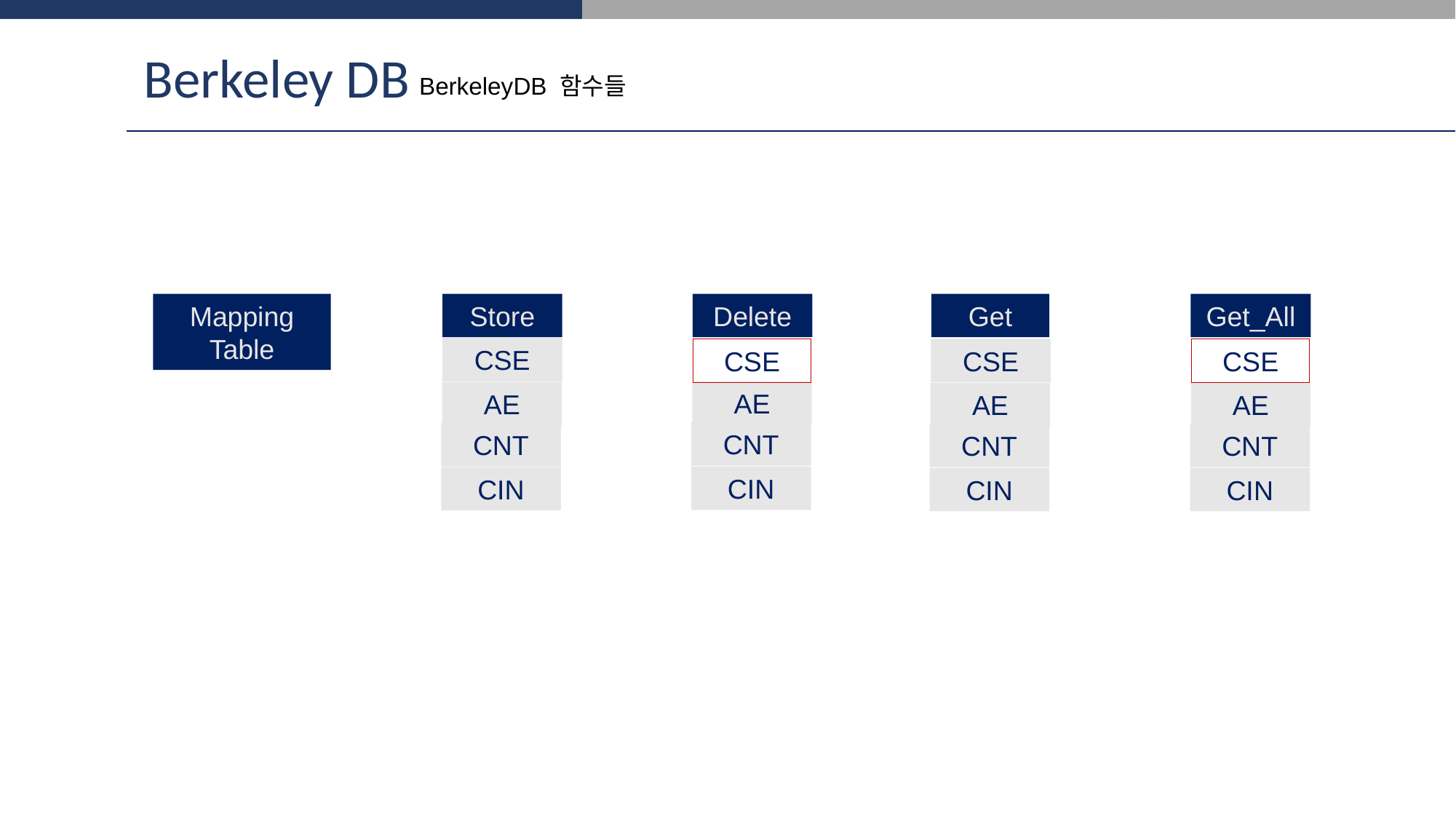

Berkeley DB
BerkeleyDB 함수들
Mapping Table
Store
Delete
Get
Get_All
CSE
CSE
CSE
CSE
AE
AE
AE
AE
CNT
CNT
CNT
CNT
CIN
CIN
CIN
CIN